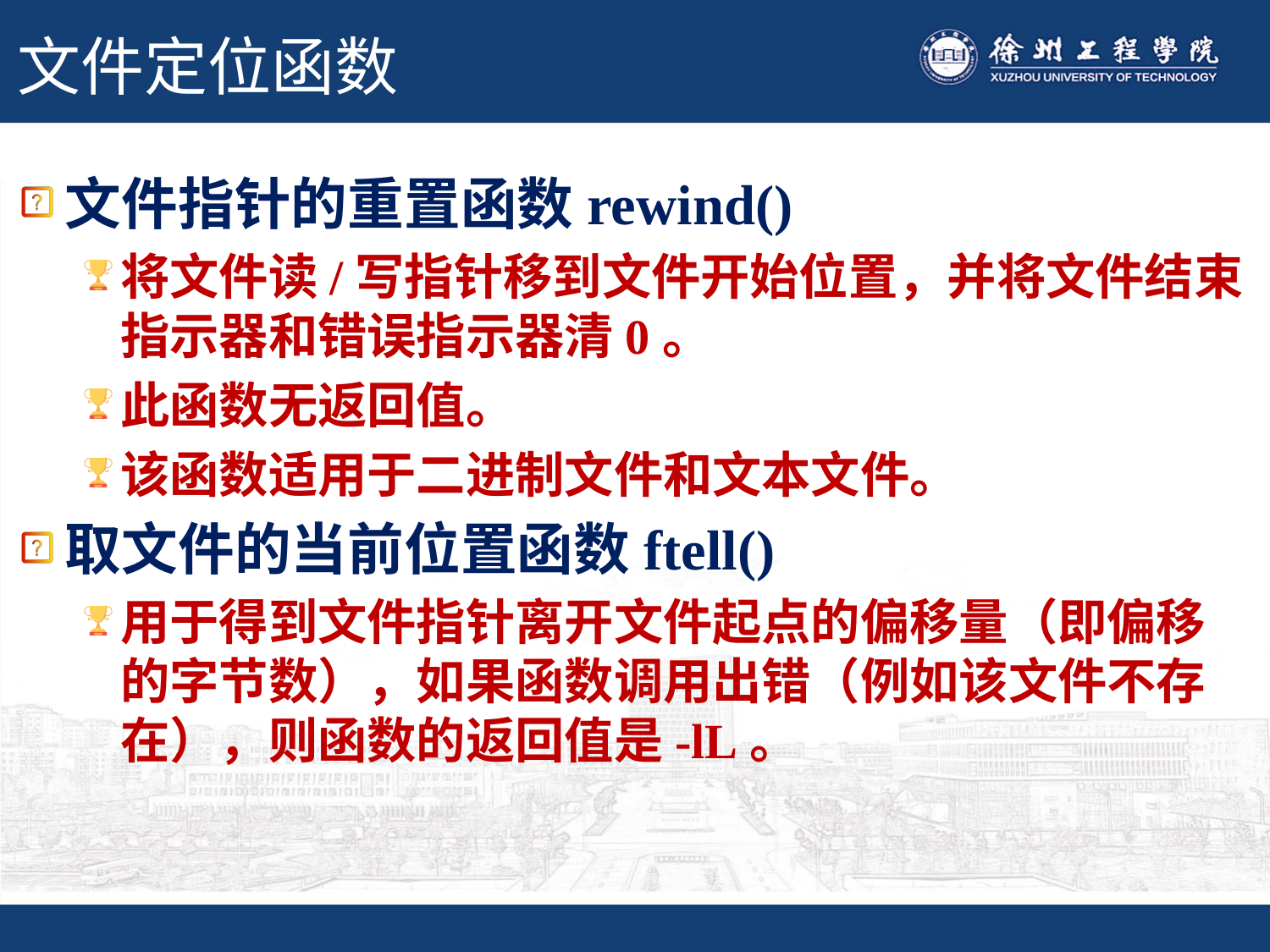

# 文件定位函数
文件指针的重置函数rewind()
将文件读/写指针移到文件开始位置，并将文件结束指示器和错误指示器清0。
此函数无返回值。
该函数适用于二进制文件和文本文件。
取文件的当前位置函数ftell()
用于得到文件指针离开文件起点的偏移量（即偏移的字节数），如果函数调用出错（例如该文件不存在），则函数的返回值是-lL。